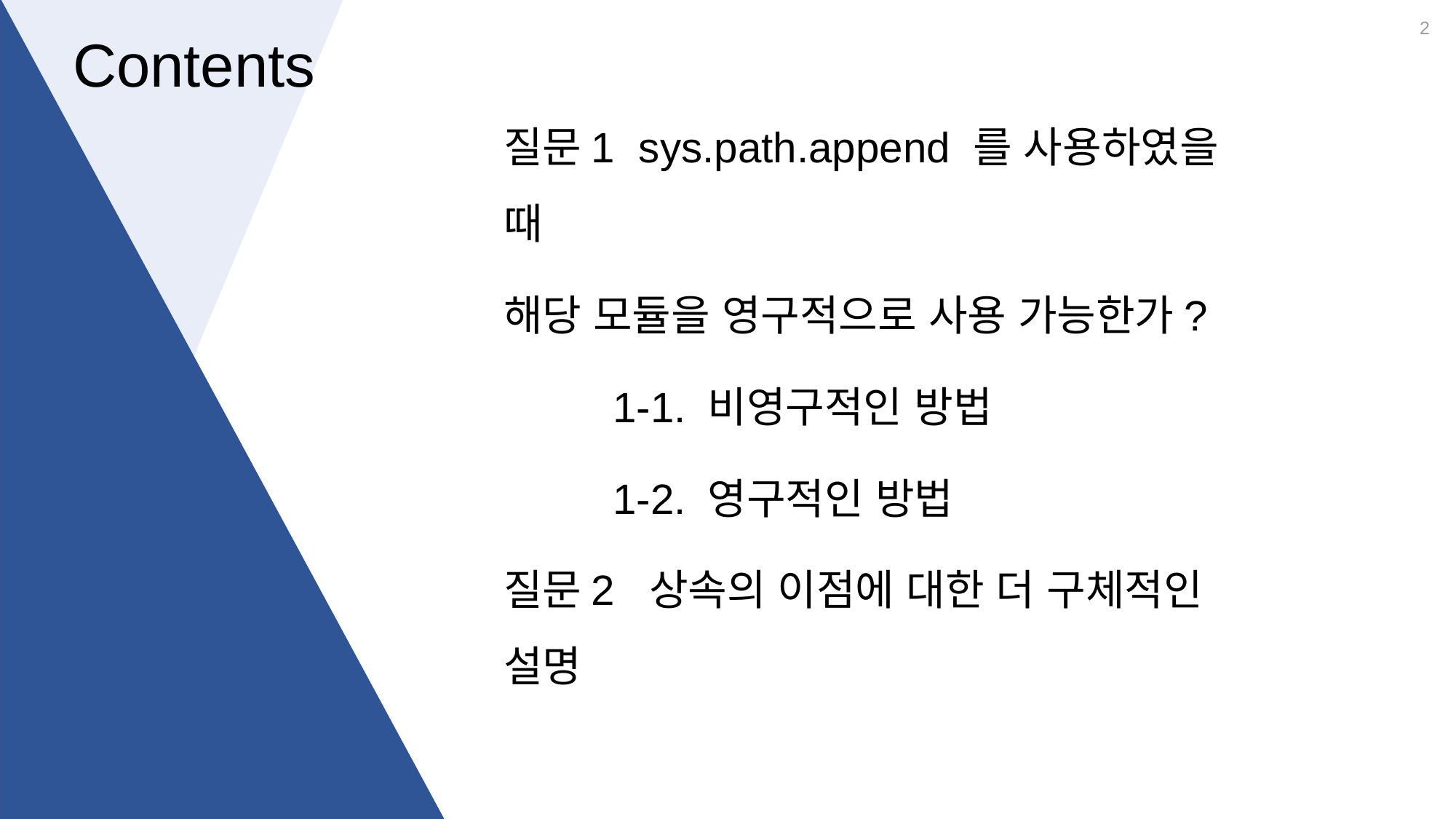

2
질문1  sys.path.append 를 사용하였을 때
해당 모듈을 영구적으로 사용 가능한가?
	1-1. 비영구적인 방법
	1-2. 영구적인 방법
질문2  상속의 이점에 대한 더 구체적인 설명